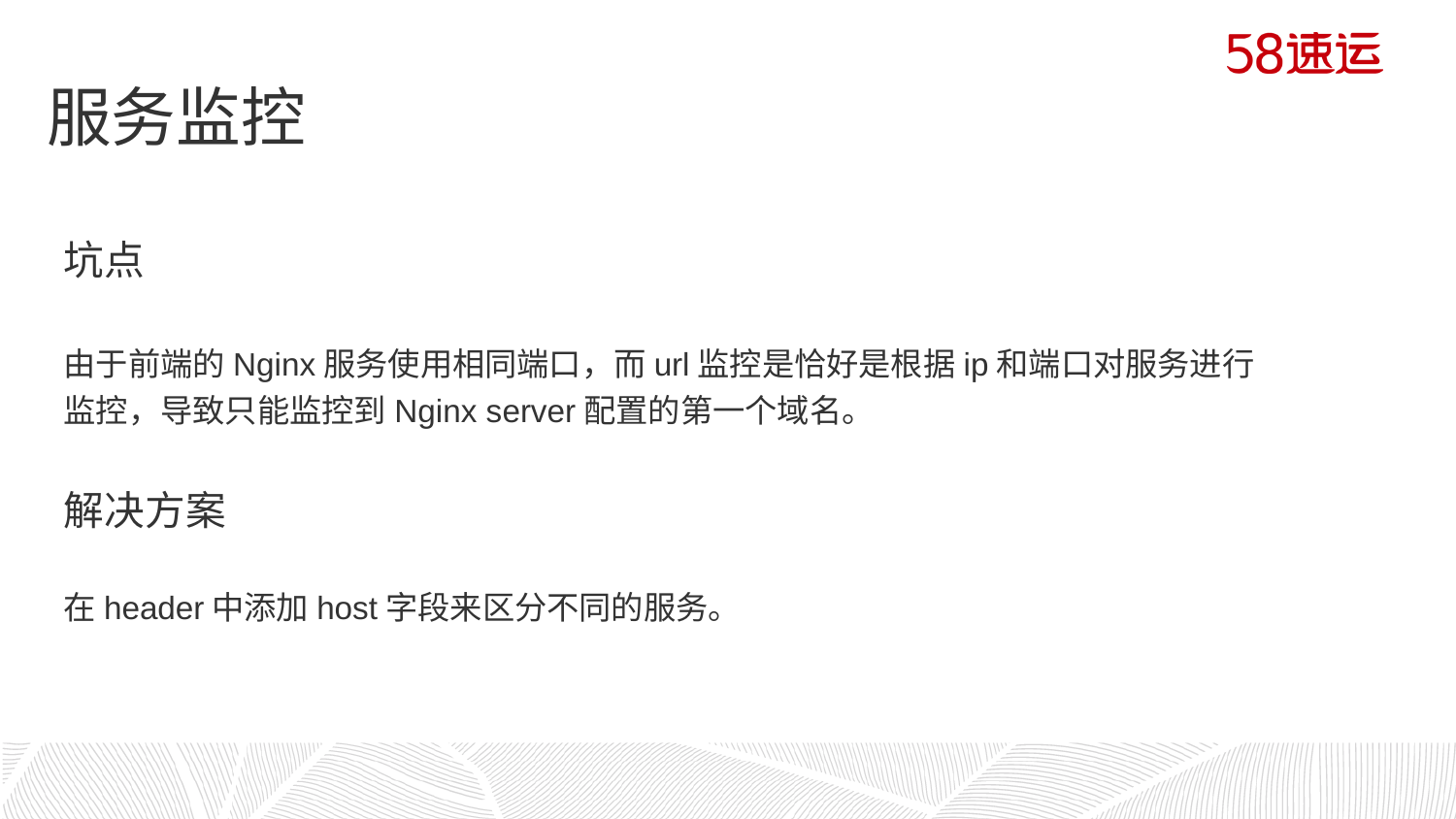

服务监控
坑点

由于前端的Nginx服务使用相同端口，而url监控是恰好是根据ip和端口对服务进行监控，导致只能监控到Nginx server配置的第一个域名。

解决方案

在header中添加host字段来区分不同的服务。